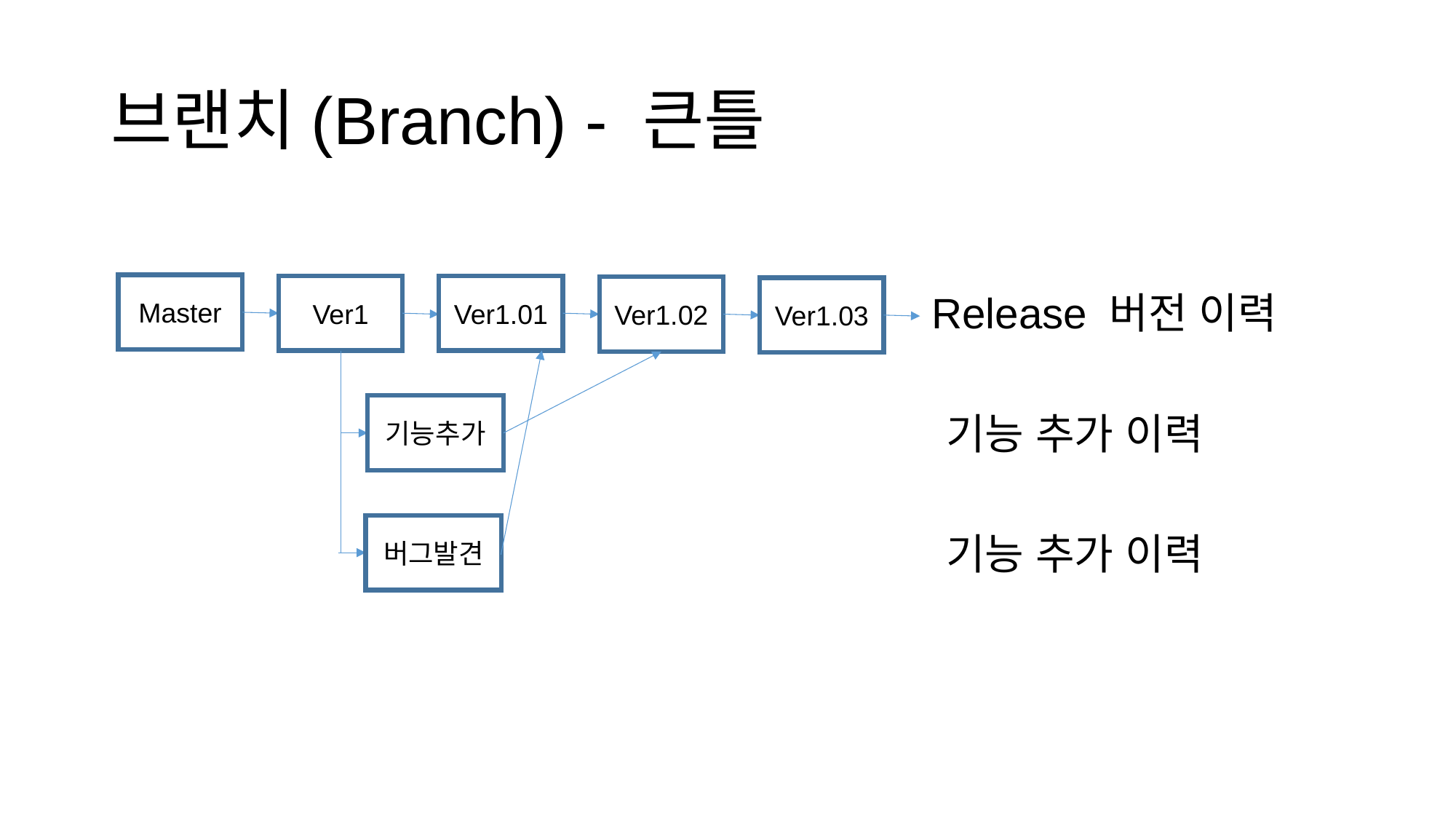

# 브랜치(Branch) - 큰틀
Master
Ver1
Ver1.01
Ver1.02
Ver1.03
Release 버전 이력
기능추가
기능 추가 이력
버그발견
기능 추가 이력